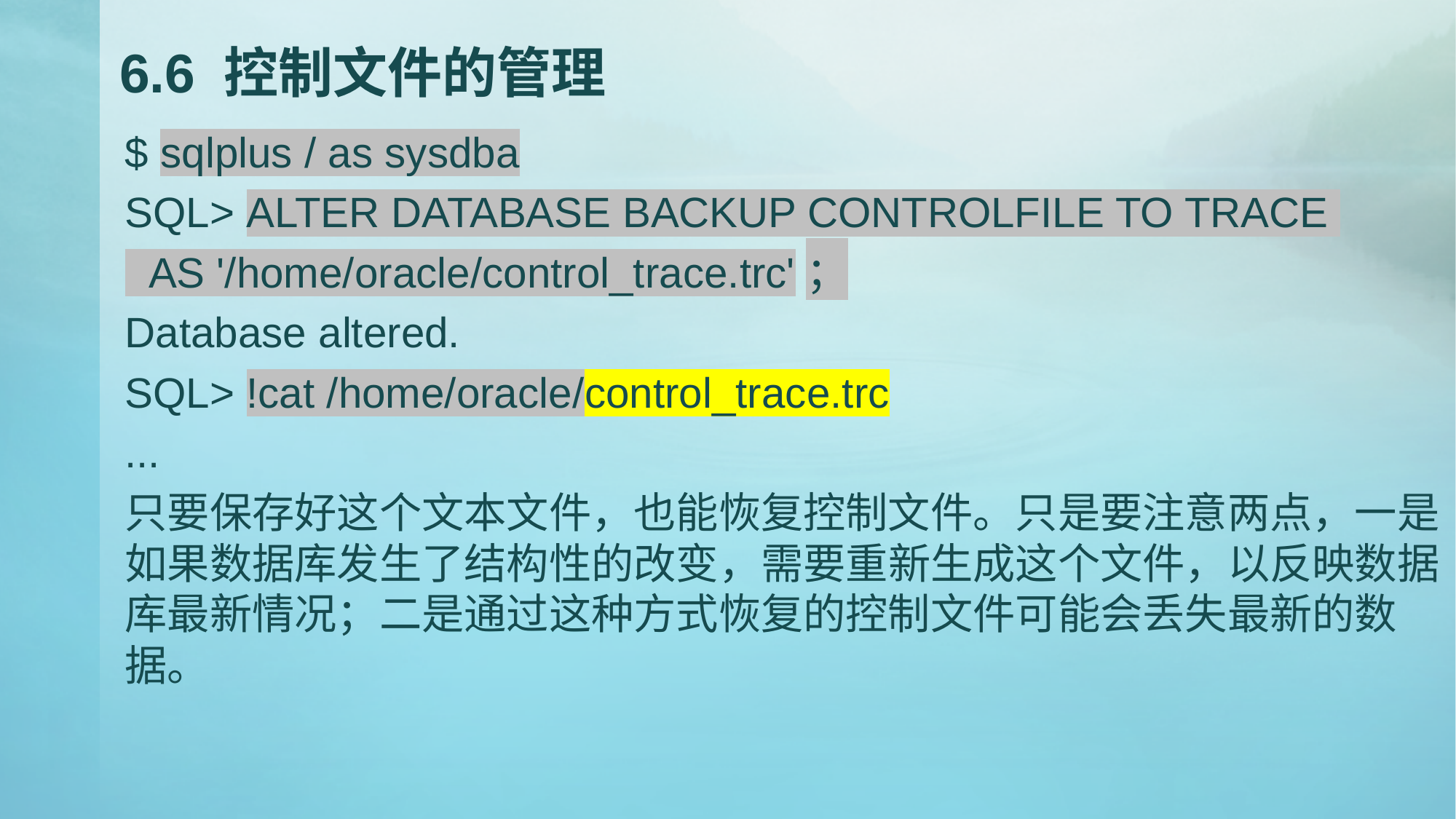

# 6.6 控制文件的管理
$ sqlplus / as sysdba
SQL> ALTER DATABASE BACKUP CONTROLFILE TO TRACE
  AS '/home/oracle/control_trace.trc'；
Database altered.
SQL> !cat /home/oracle/control_trace.trc
...
只要保存好这个文本文件，也能恢复控制文件。只是要注意两点，一是如果数据库发生了结构性的改变，需要重新生成这个文件，以反映数据库最新情况；二是通过这种方式恢复的控制文件可能会丢失最新的数据。